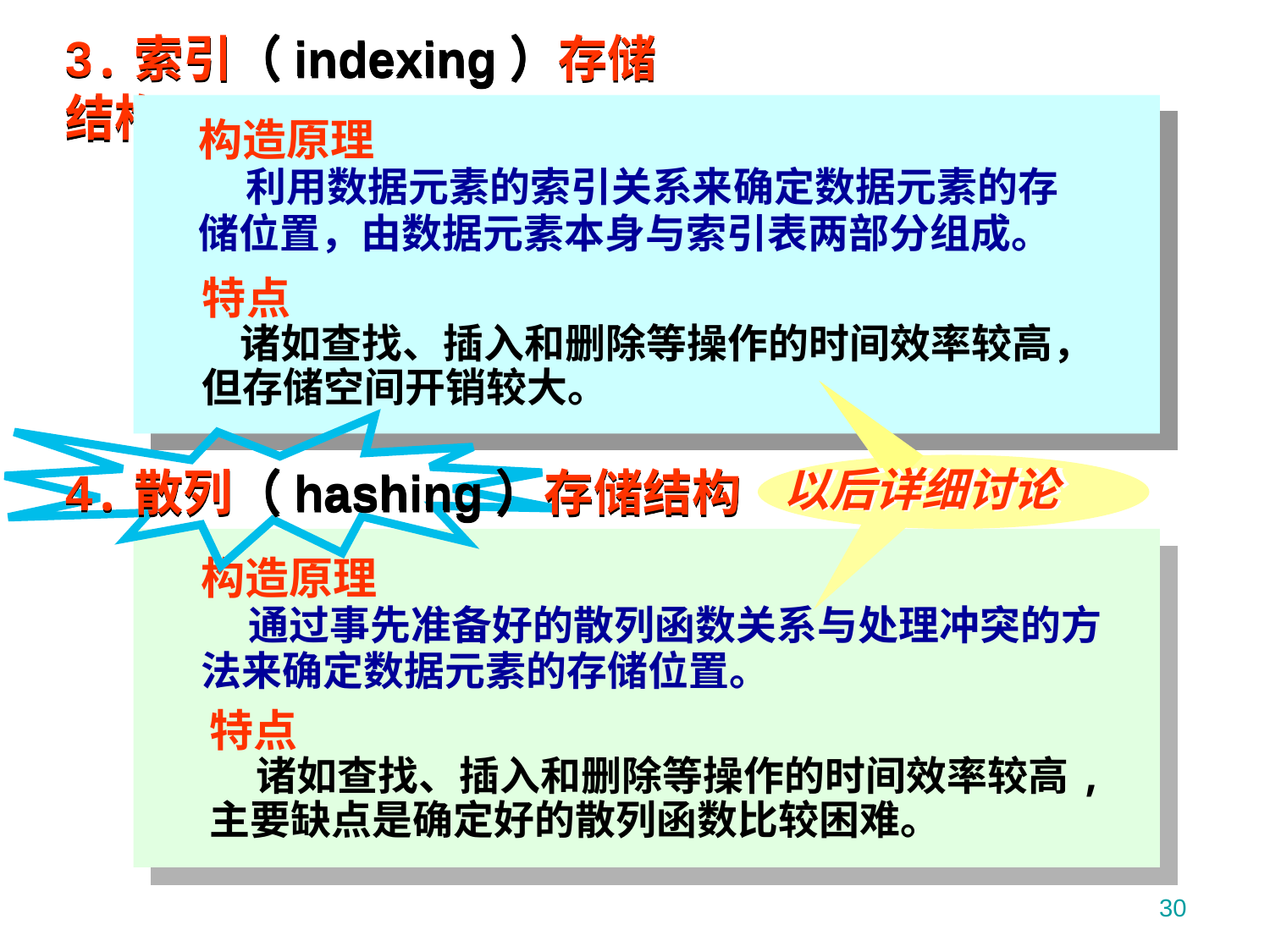

3.索引（indexing）存储结构

构造原理
    利用数据元素的索引关系来确定数据元素的存
储位置，由数据元素本身与索引表两部分组成。
特点
   诸如查找、插入和删除等操作的时间效率较高，但存储空间开销较大。

以后详细讨论

4.散列（hashing）存储结构

构造原理
    通过事先准备好的散列函数关系与处理冲突的方法来确定数据元素的存储位置。
特点
    诸如查找、插入和删除等操作的时间效率较高,主要缺点是确定好的散列函数比较困难。
30